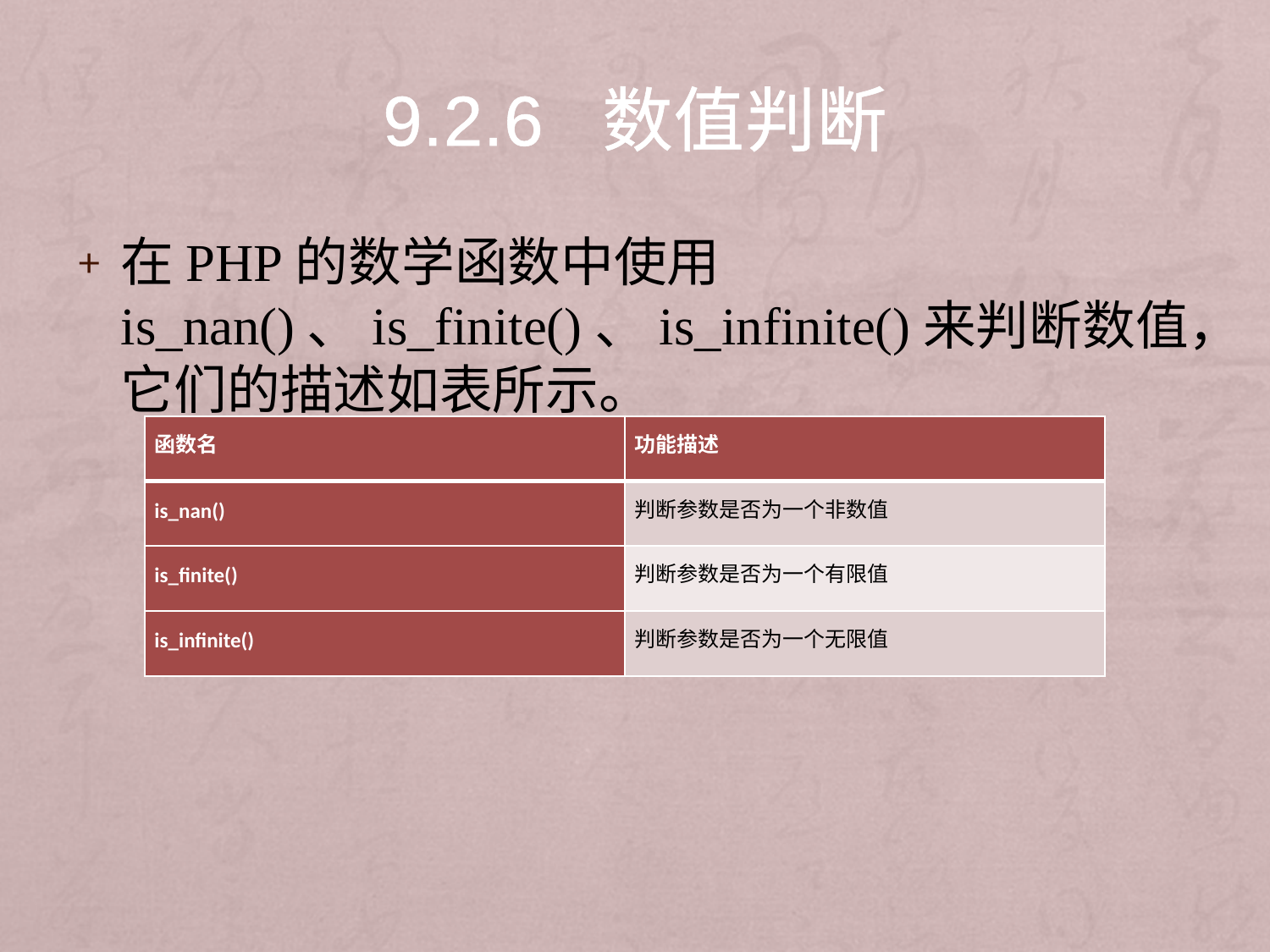

# 9.2.6  数值判断
在PHP的数学函数中使用is_nan()、is_finite()、is_infinite()来判断数值，它们的描述如表所示。
| 函数名 | 功能描述 |
| --- | --- |
| is\_nan() | 判断参数是否为一个非数值 |
| is\_finite() | 判断参数是否为一个有限值 |
| is\_infinite() | 判断参数是否为一个无限值 |